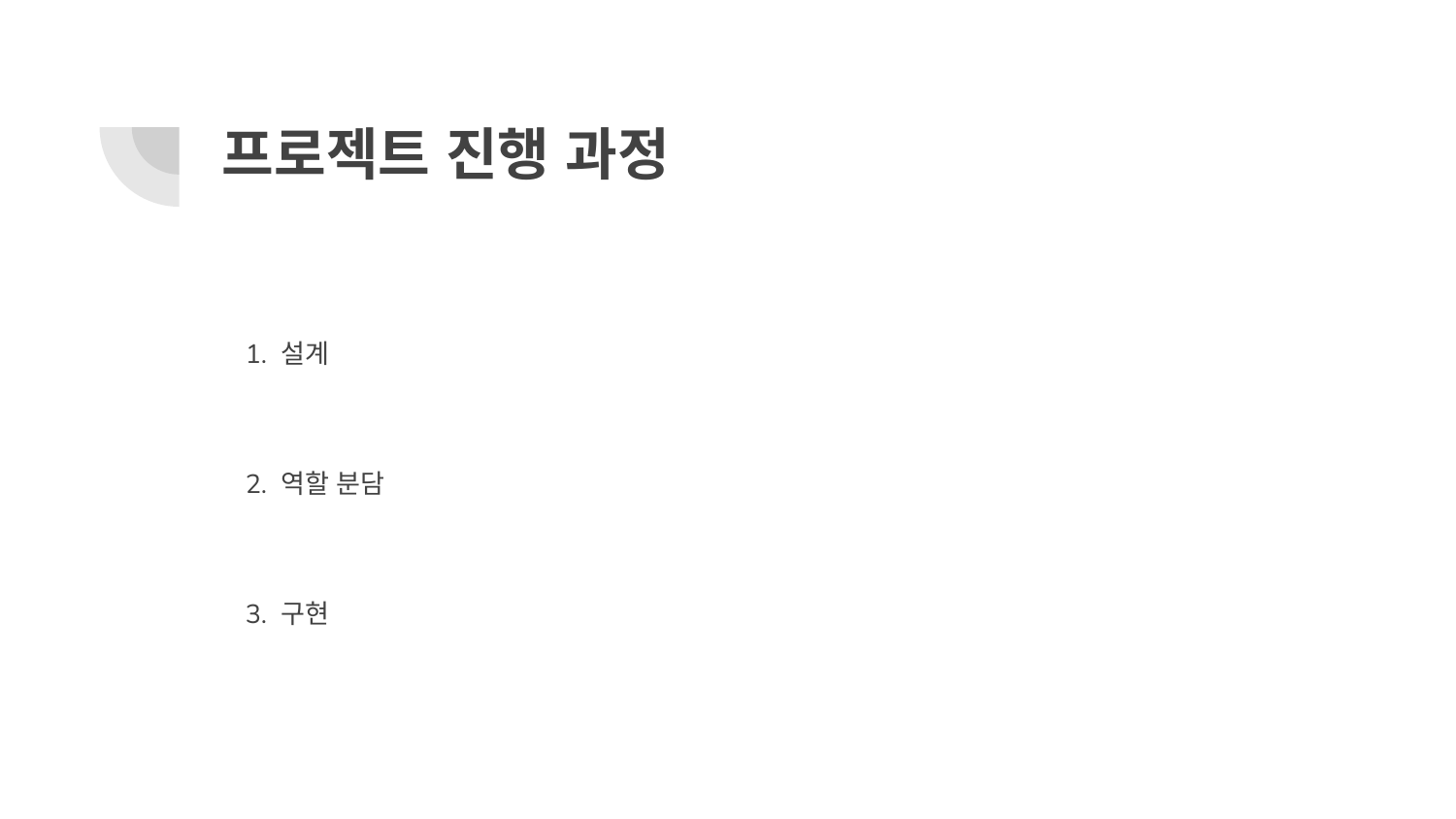

# 프로젝트 진행 과정
1. 설계

2. 역할 분담

3. 구현